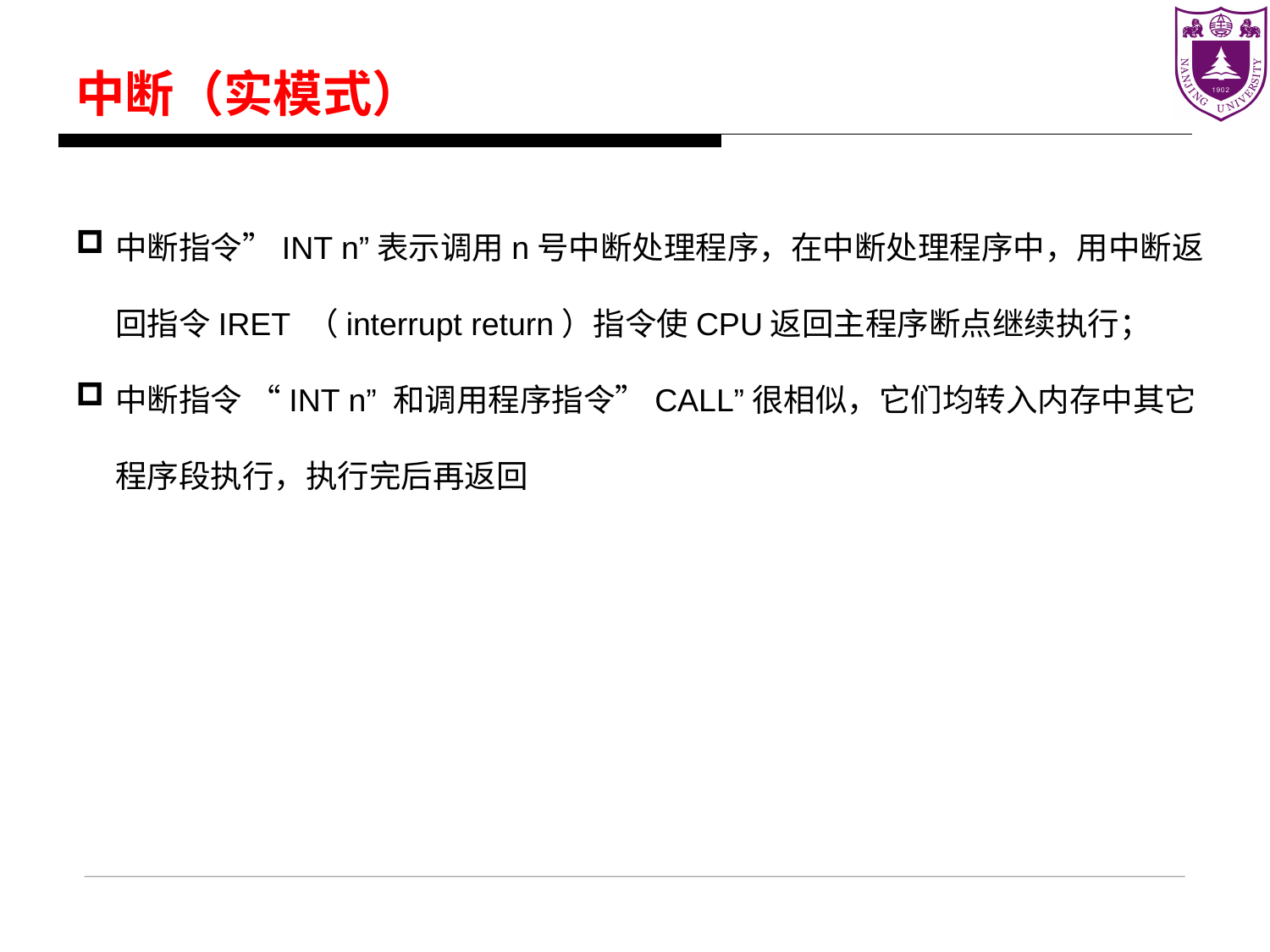

中断（实模式）
中断指令”INT n”表示调用n号中断处理程序，在中断处理程序中，用中断返回指令IRET （interrupt return）指令使CPU返回主程序断点继续执行；
中断指令 “INT n” 和调用程序指令”CALL”很相似，它们均转入内存中其它程序段执行，执行完后再返回

6